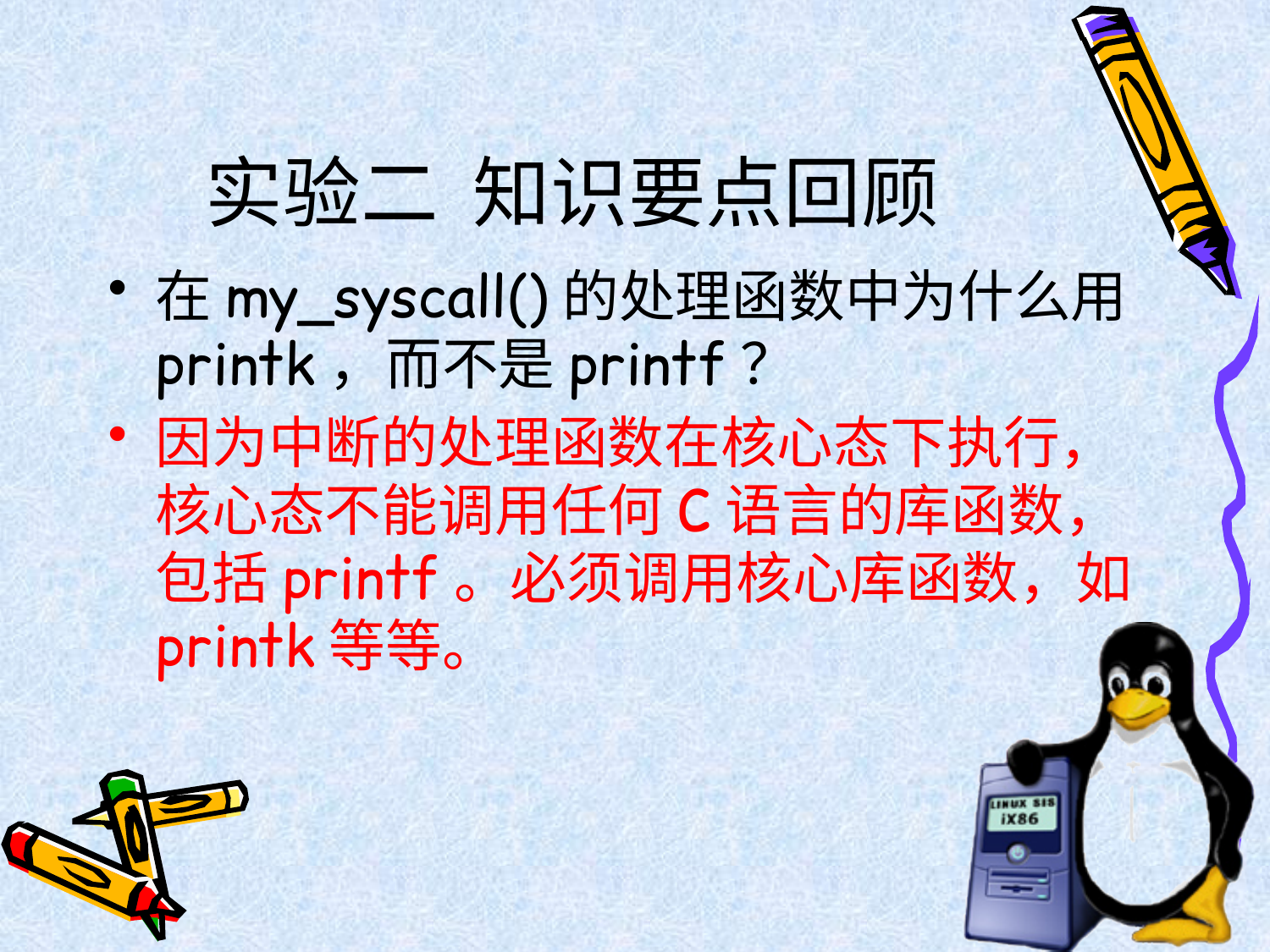

# 实验二  知识要点回顾
在my_syscall()的处理函数中为什么用printk，而不是printf？
因为中断的处理函数在核心态下执行，核心态不能调用任何C语言的库函数，包括printf。必须调用核心库函数，如printk等等。